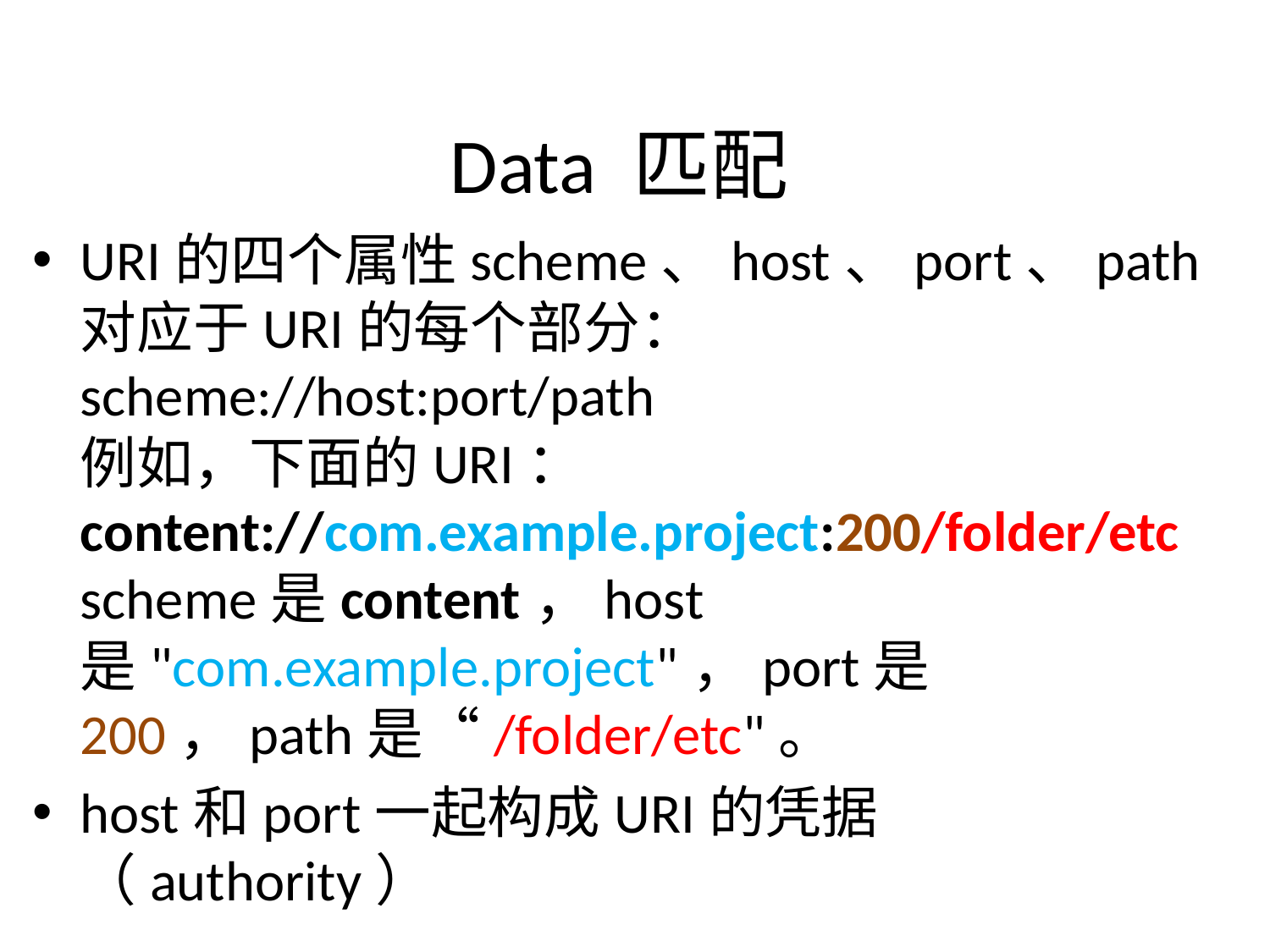

# Data 匹配
URI的四个属性scheme、host、port、path对应于URI的每个部分：
scheme://host:port/path
例如，下面的URI：
content://com.example.project:200/folder/etc
scheme是content，host是"com.example.project"，port是200，path是“/folder/etc"。
host和port一起构成URI的凭据（authority）